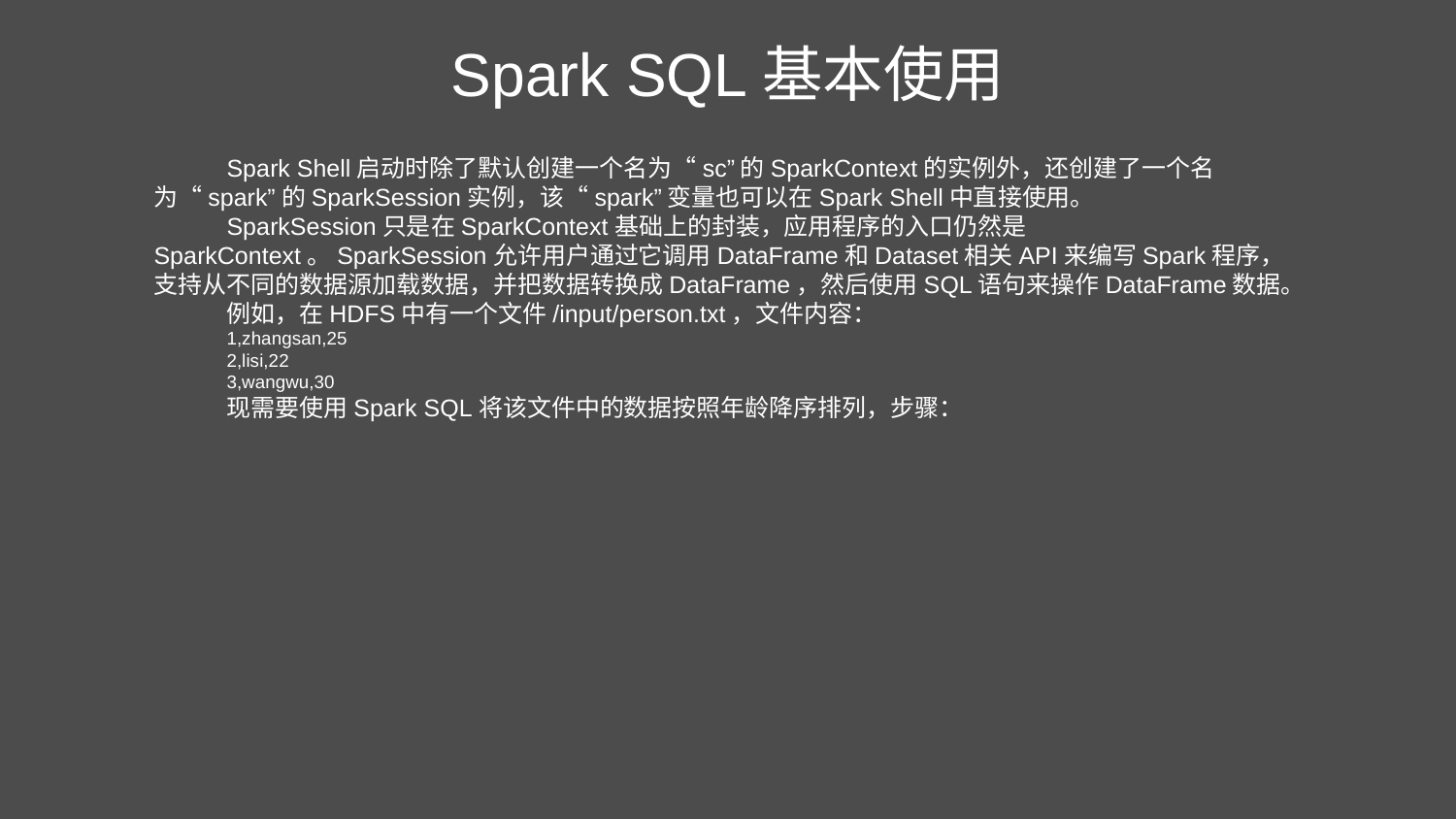

Spark SQL基本使用

Spark Shell启动时除了默认创建一个名为“sc”的SparkContext的实例外，还创建了一个名为“spark”的SparkSession实例，该“spark”变量也可以在Spark Shell中直接使用。
SparkSession只是在SparkContext基础上的封装，应用程序的入口仍然是SparkContext。SparkSession允许用户通过它调用DataFrame和Dataset相关API来编写Spark程序，支持从不同的数据源加载数据，并把数据转换成DataFrame，然后使用SQL语句来操作DataFrame数据。
例如，在HDFS中有一个文件/input/person.txt，文件内容：
1,zhangsan,25
2,lisi,22
3,wangwu,30
现需要使用Spark SQL将该文件中的数据按照年龄降序排列，步骤：